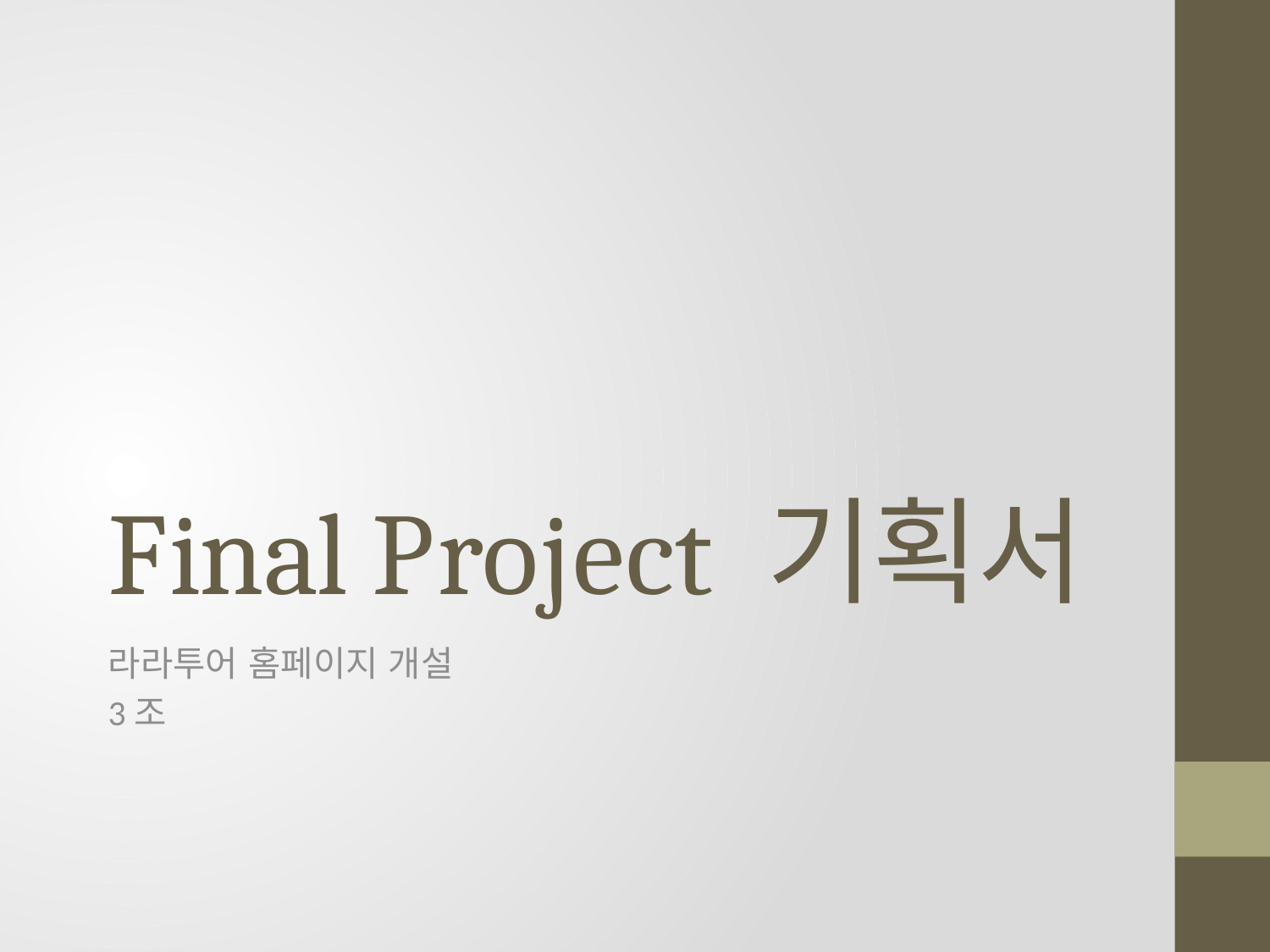

# Final Project 기획서
라라투어 홈페이지 개설
3조